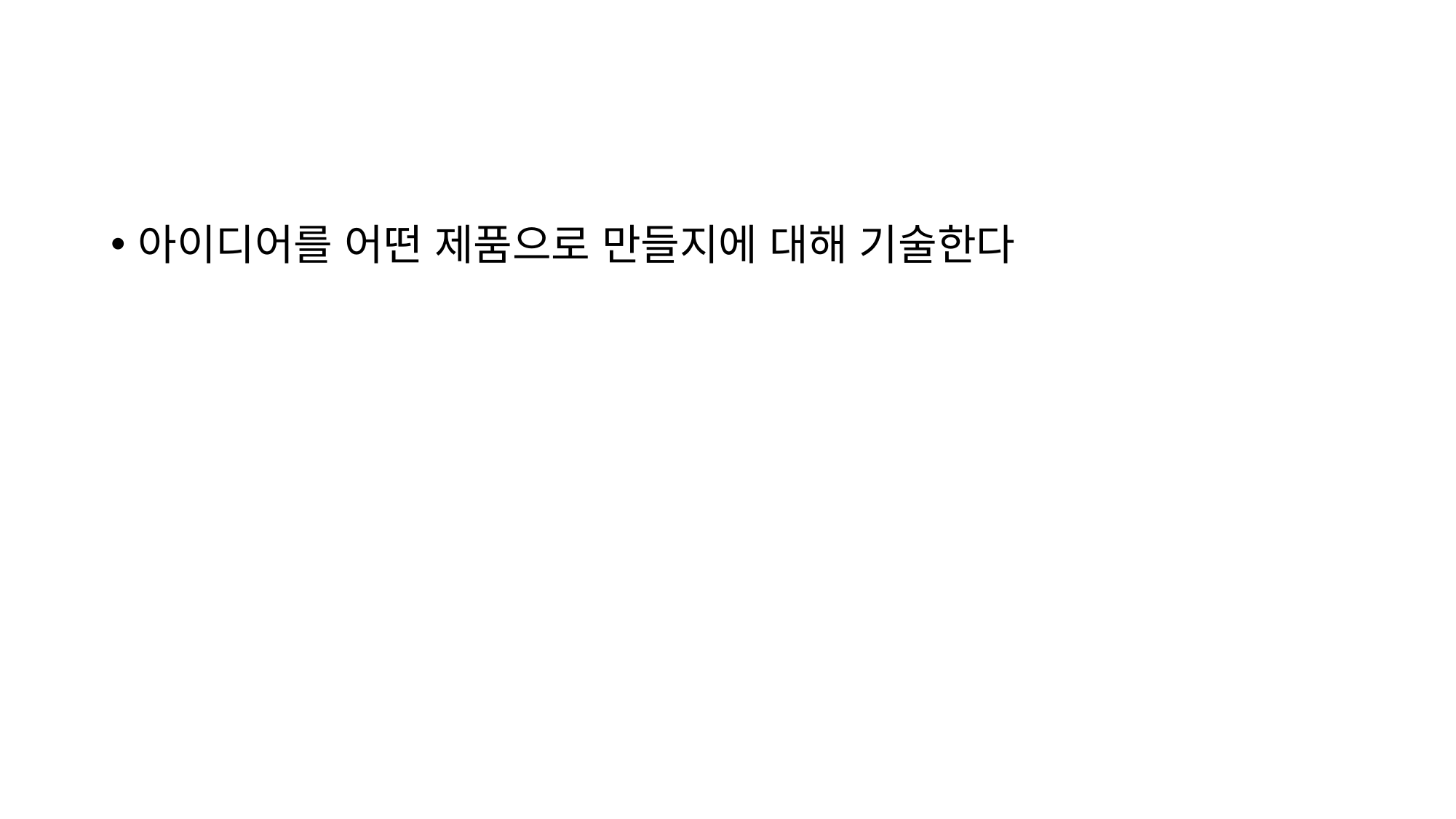

#
아이디어를 어떤 제품으로 만들지에 대해 기술한다